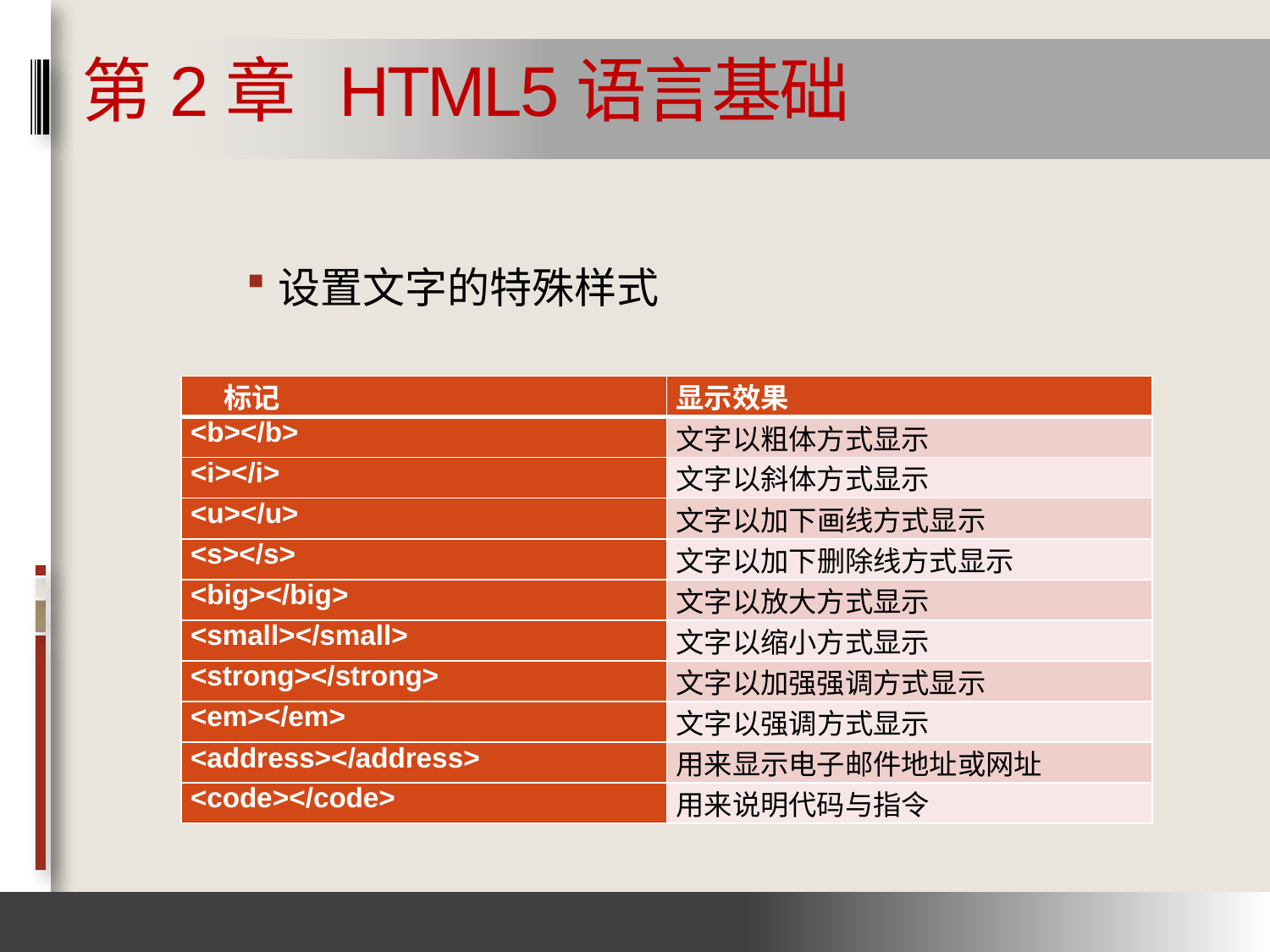

# 第2章  HTML5语言基础
设置文字的特殊样式

| 标记 | 显示效果 |
| --- | --- |
| <b></b> | 文字以粗体方式显示 |
| <i></i> | 文字以斜体方式显示 |
| <u></u> | 文字以加下画线方式显示 |
| <s></s> | 文字以加下删除线方式显示 |
| <big></big> | 文字以放大方式显示 |
| <small></small> | 文字以缩小方式显示 |
| <strong></strong> | 文字以加强强调方式显示 |
| <em></em> | 文字以强调方式显示 |
| <address></address> | 用来显示电子邮件地址或网址 |
| <code></code> | 用来说明代码与指令 |